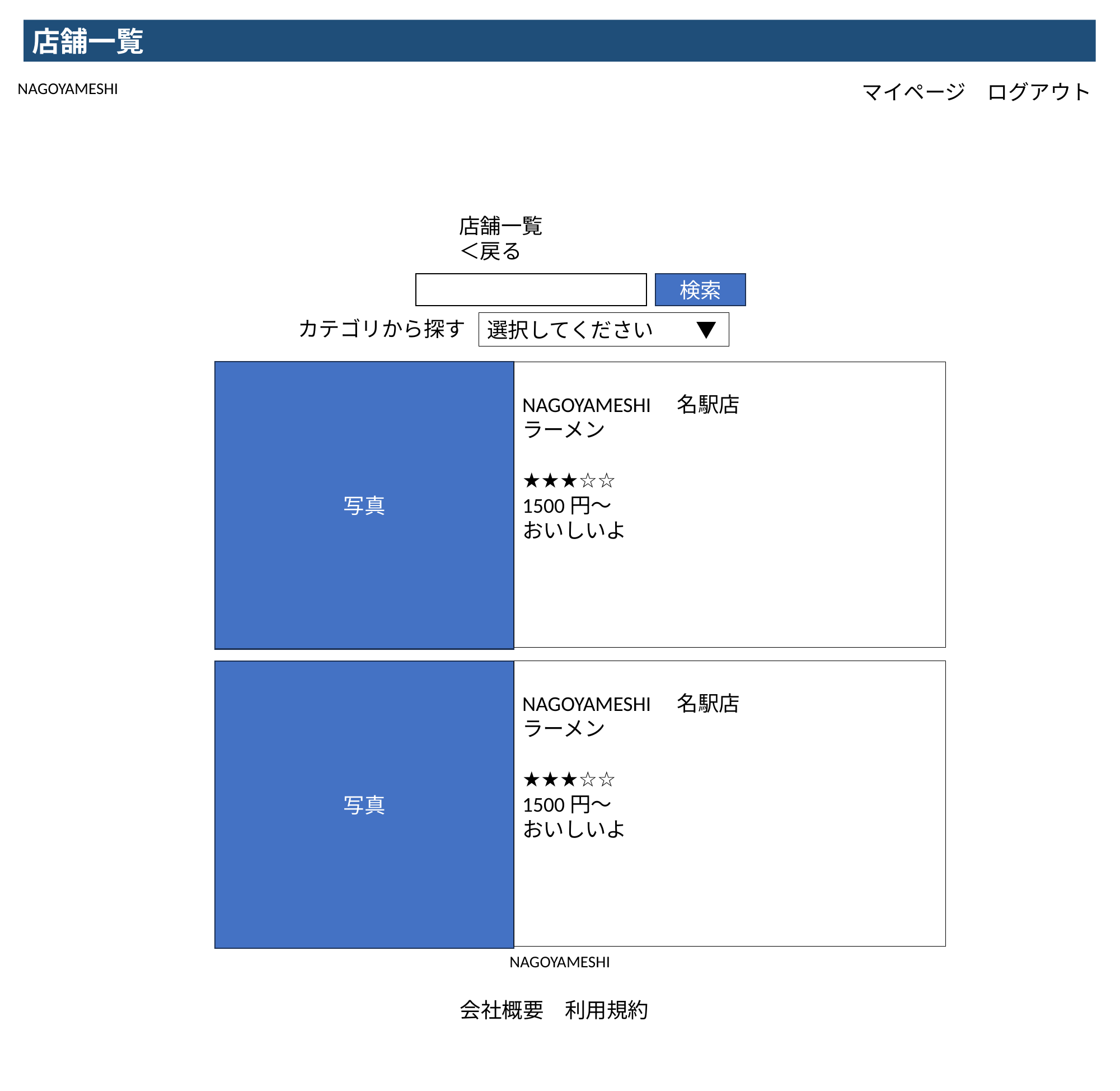

店舗一覧
NAGOYAMESHI
マイページ　ログアウト
店舗一覧
＜戻る

検索
カテゴリから探す
選択してください　　▼
写真

NAGOYAMESHI　名駅店
ラーメン

★★★☆☆
1500円～
おいしいよ

写真

NAGOYAMESHI　名駅店
ラーメン

★★★☆☆
1500円～
おいしいよ

NAGOYAMESHI
会社概要　利用規約